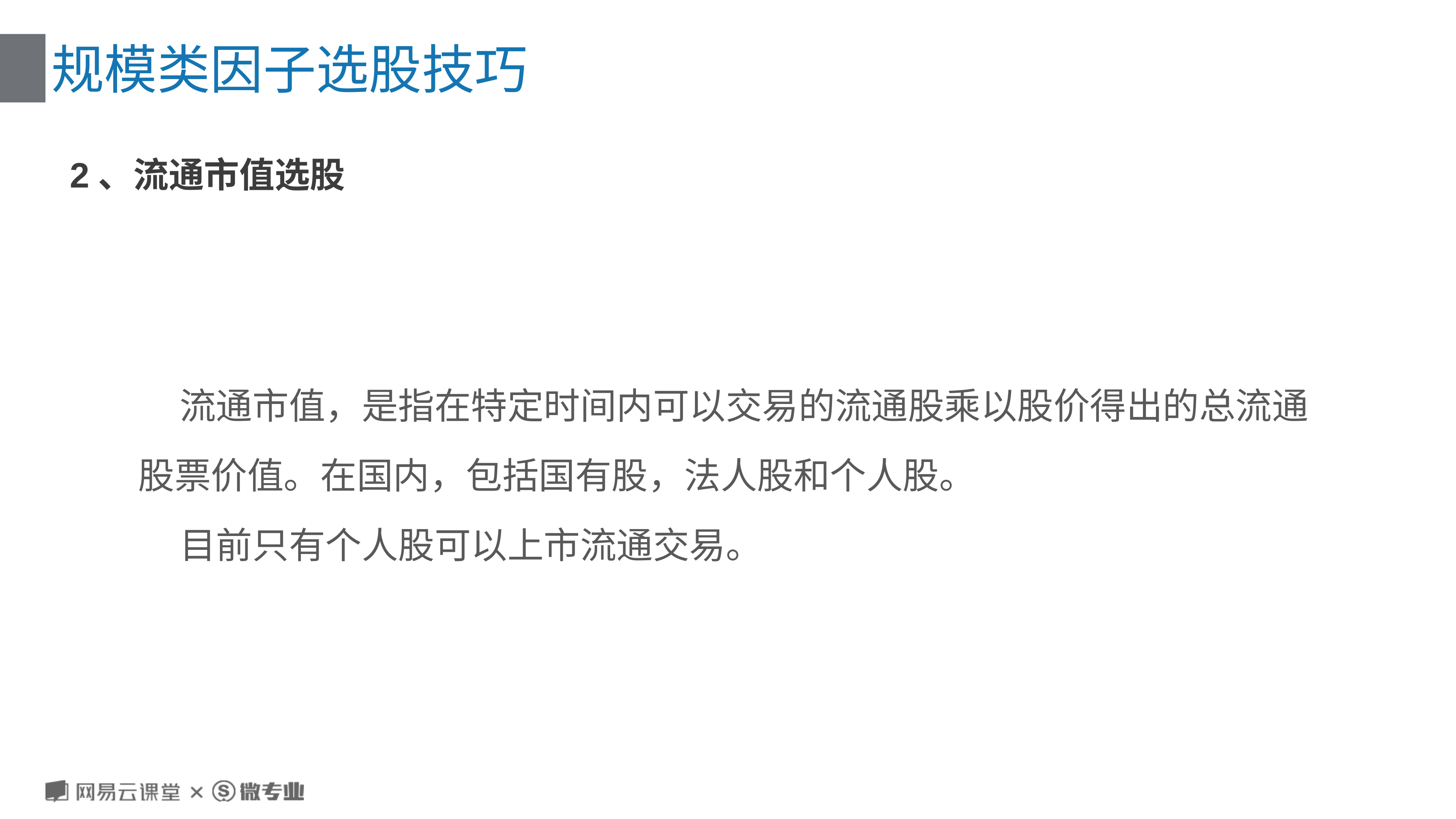

# 规模类因子选股技巧
2、流通市值选股
    流通市值，是指在特定时间内可以交易的流通股乘以股价得出的总流通股票价值。在国内，包括国有股，法人股和个人股。
    目前只有个人股可以上市流通交易。